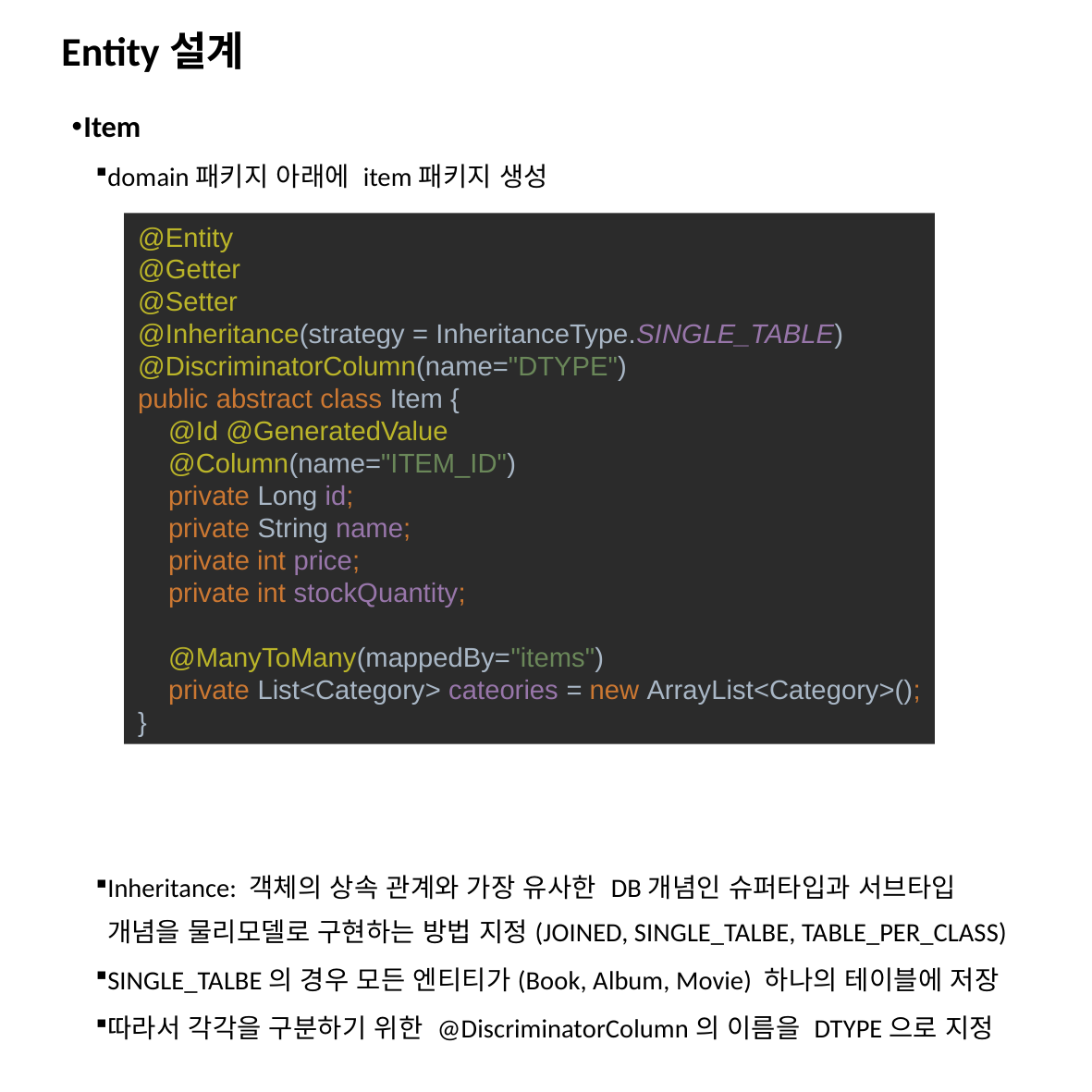

# Entity설계
Item
domain패키지 아래에 item패키지 생성

Inheritance: 객체의 상속 관계와 가장 유사한 DB개념인 슈퍼타입과 서브타입 개념을 물리모델로 구현하는 방법 지정(JOINED, SINGLE_TALBE, TABLE_PER_CLASS)
SINGLE_TALBE의 경우 모든 엔티티가(Book, Album, Movie) 하나의 테이블에 저장
따라서 각각을 구분하기 위한 @DiscriminatorColumn의 이름을 DTYPE으로 지정

@Entity
@Getter
@Setter
@Inheritance(strategy = InheritanceType.SINGLE_TABLE)
@DiscriminatorColumn(name="DTYPE")
public abstract class Item {
    @Id @GeneratedValue
    @Column(name="ITEM_ID")
    private Long id;
    private String name;
    private int price;
    private int stockQuantity;
    @ManyToMany(mappedBy="items")
    private List<Category> cateories = new ArrayList<Category>();
}